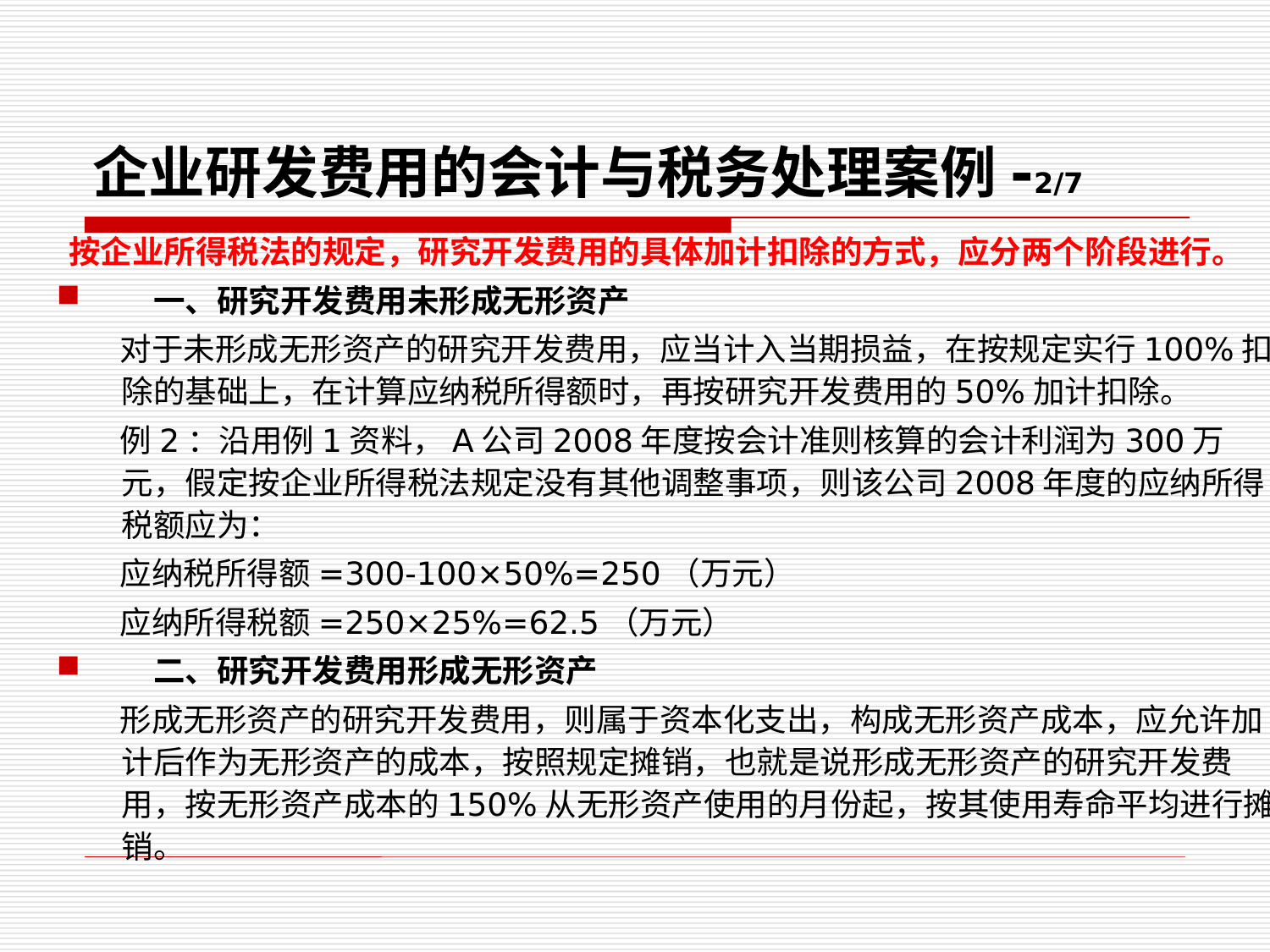

# 企业研发费用的会计与税务处理案例-2/7

　按企业所得税法的规定，研究开发费用的具体加计扣除的方式，应分两个阶段进行。
　一、研究开发费用未形成无形资产
　　对于未形成无形资产的研究开发费用，应当计入当期损益，在按规定实行100%扣除的基础上，在计算应纳税所得额时，再按研究开发费用的50%加计扣除。
　　例2：沿用例1资料，A公司2008年度按会计准则核算的会计利润为300万元，假定按企业所得税法规定没有其他调整事项，则该公司2008年度的应纳所得税额应为：
　　应纳税所得额=300-100×50%=250（万元）
　　应纳所得税额=250×25%=62.5（万元）
　二、研究开发费用形成无形资产
　　形成无形资产的研究开发费用，则属于资本化支出，构成无形资产成本，应允许加计后作为无形资产的成本，按照规定摊销，也就是说形成无形资产的研究开发费用，按无形资产成本的150%从无形资产使用的月份起，按其使用寿命平均进行摊销。